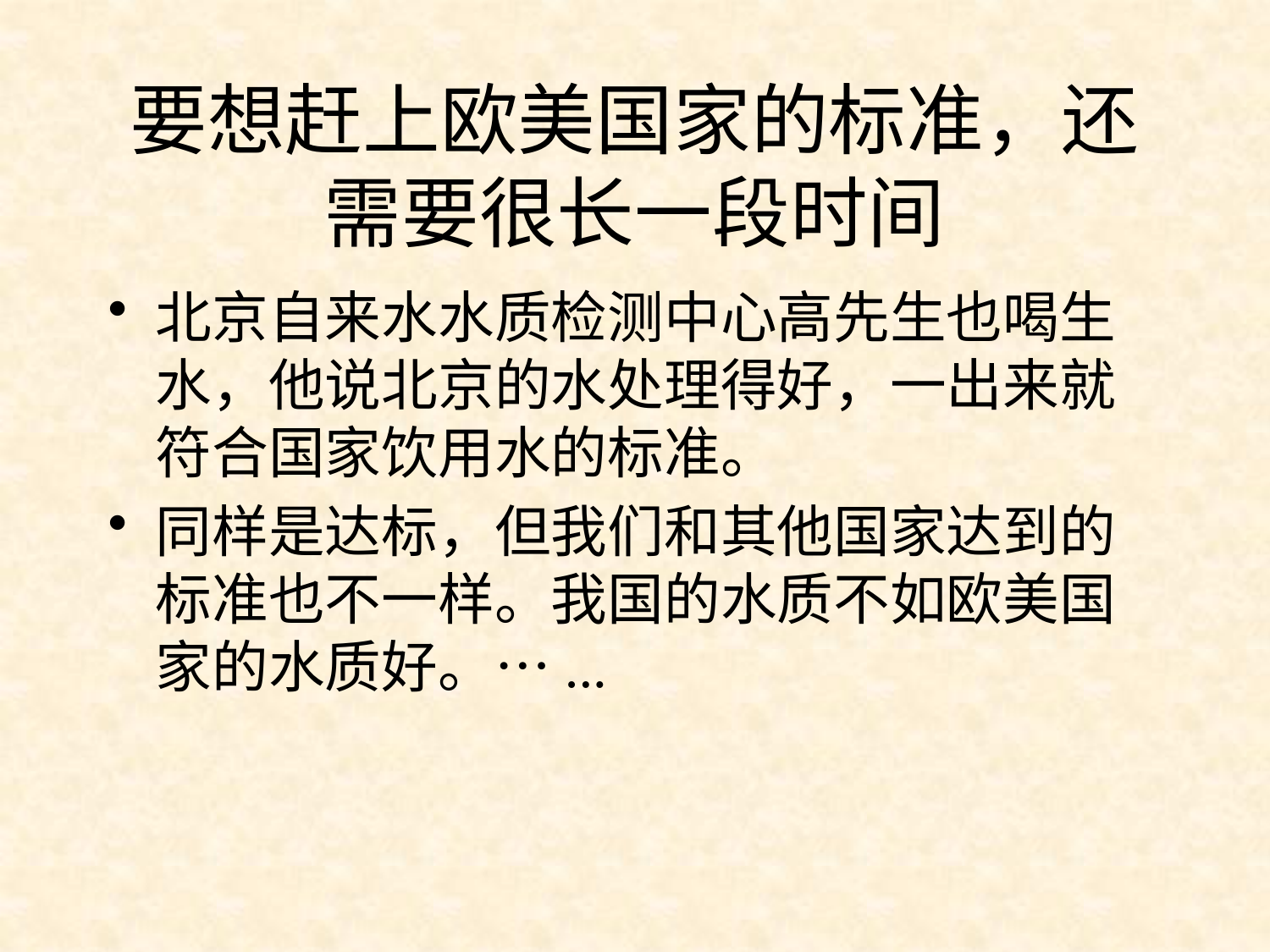

# 要想赶上欧美国家的标准，还需要很长一段时间
北京自来水水质检测中心高先生也喝生水，他说北京的水处理得好，一出来就符合国家饮用水的标准。
同样是达标，但我们和其他国家达到的标准也不一样。我国的水质不如欧美国家的水质好。…...